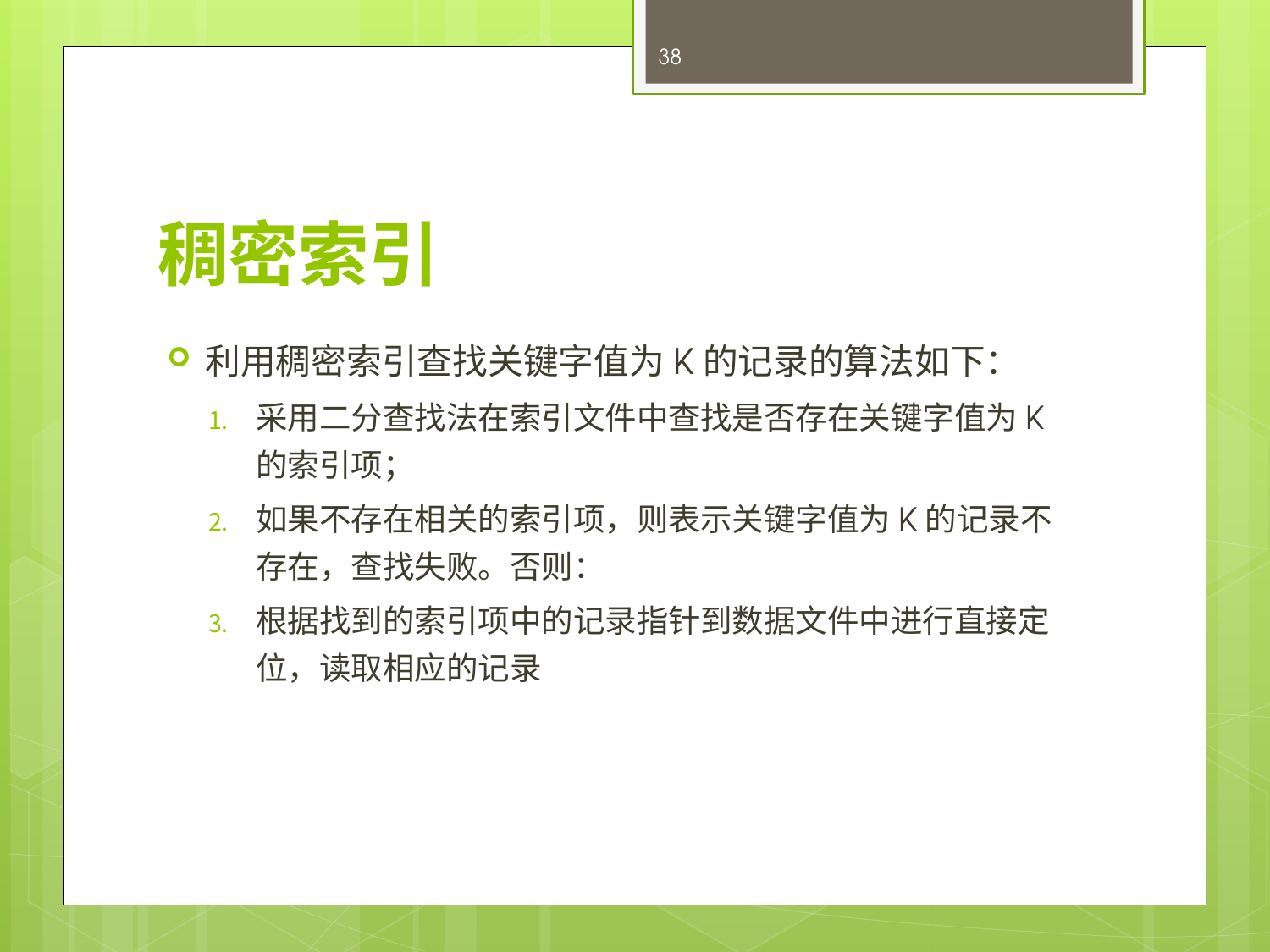

38
# 稠密索引
利用稠密索引查找关键字值为K的记录的算法如下：
采用二分查找法在索引文件中查找是否存在关键字值为K的索引项；
如果不存在相关的索引项，则表示关键字值为K的记录不存在，查找失败。否则：
根据找到的索引项中的记录指针到数据文件中进行直接定位，读取相应的记录